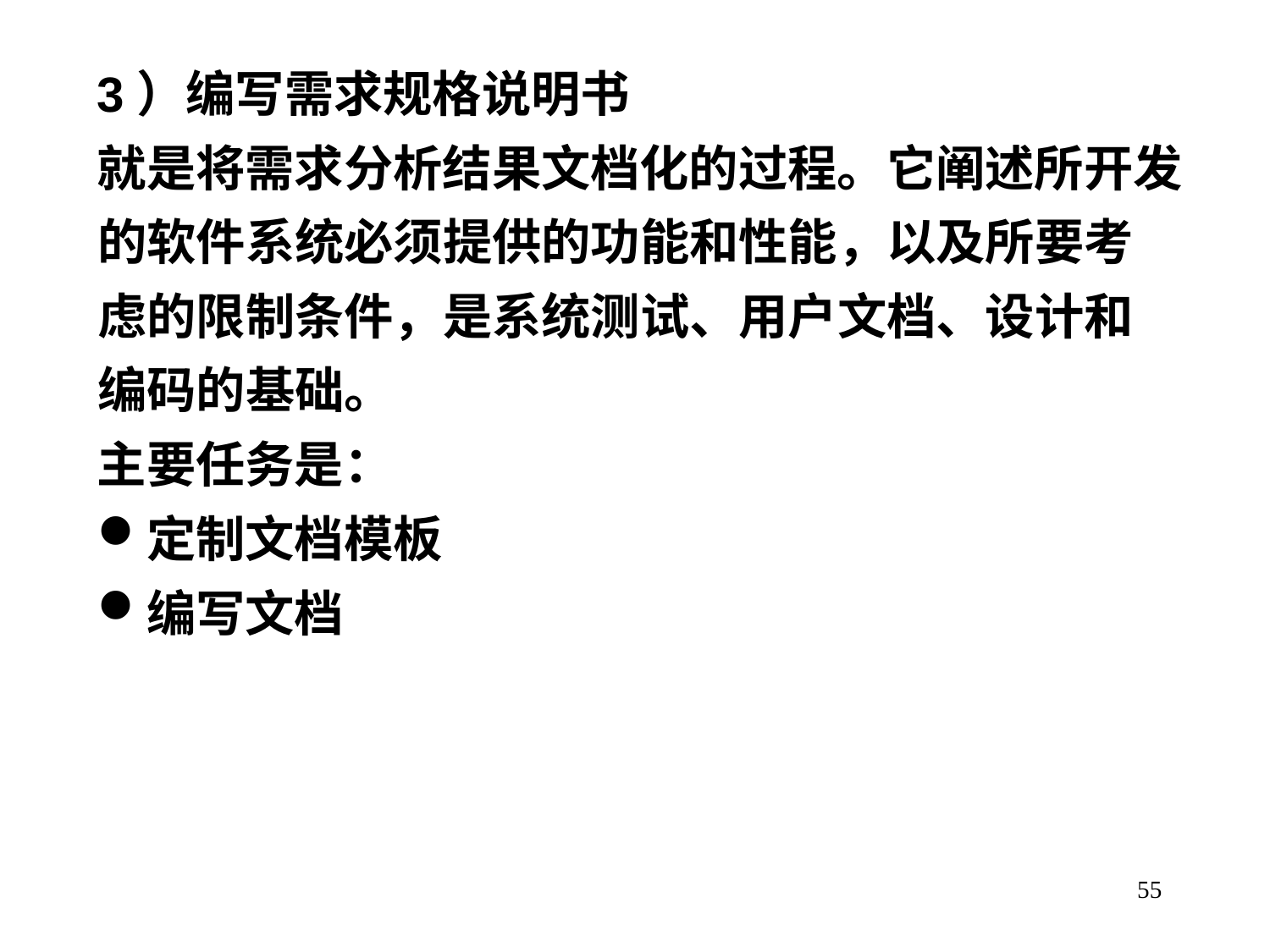

# 3）编写需求规格说明书
就是将需求分析结果文档化的过程。它阐述所开发的软件系统必须提供的功能和性能，以及所要考虑的限制条件，是系统测试、用户文档、设计和编码的基础。
主要任务是：
定制文档模板
编写文档

55